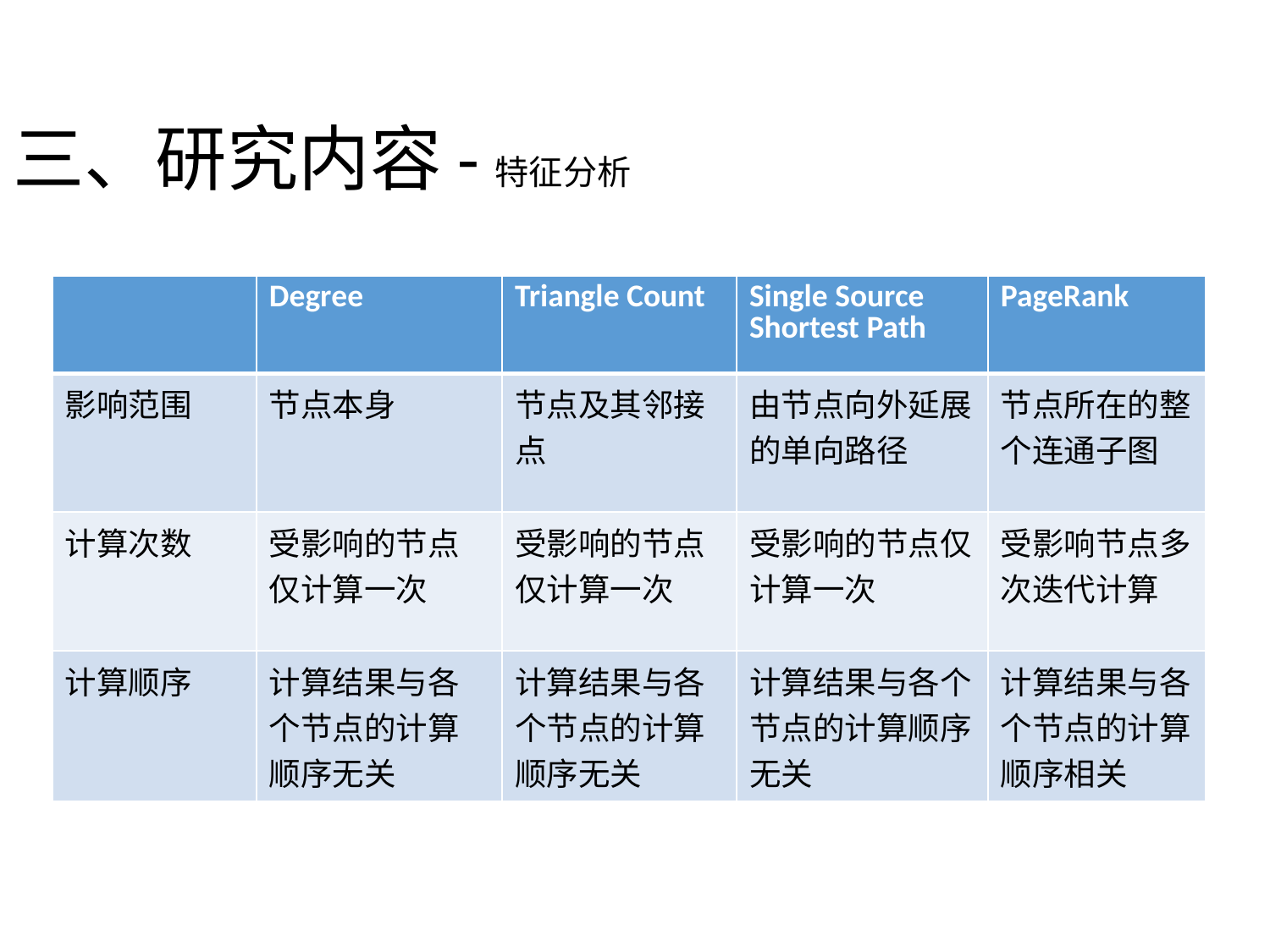

# 三、研究内容-特征分析
|  | Degree | Triangle Count | Single Source Shortest Path | PageRank |
| --- | --- | --- | --- | --- |
| 影响范围 | 节点本身 | 节点及其邻接点 | 由节点向外延展的单向路径 | 节点所在的整个连通子图 |
| 计算次数 | 受影响的节点仅计算一次 | 受影响的节点仅计算一次 | 受影响的节点仅计算一次 | 受影响节点多次迭代计算 |
| 计算顺序 | 计算结果与各个节点的计算顺序无关 | 计算结果与各个节点的计算顺序无关 | 计算结果与各个节点的计算顺序无关 | 计算结果与各个节点的计算顺序相关 |